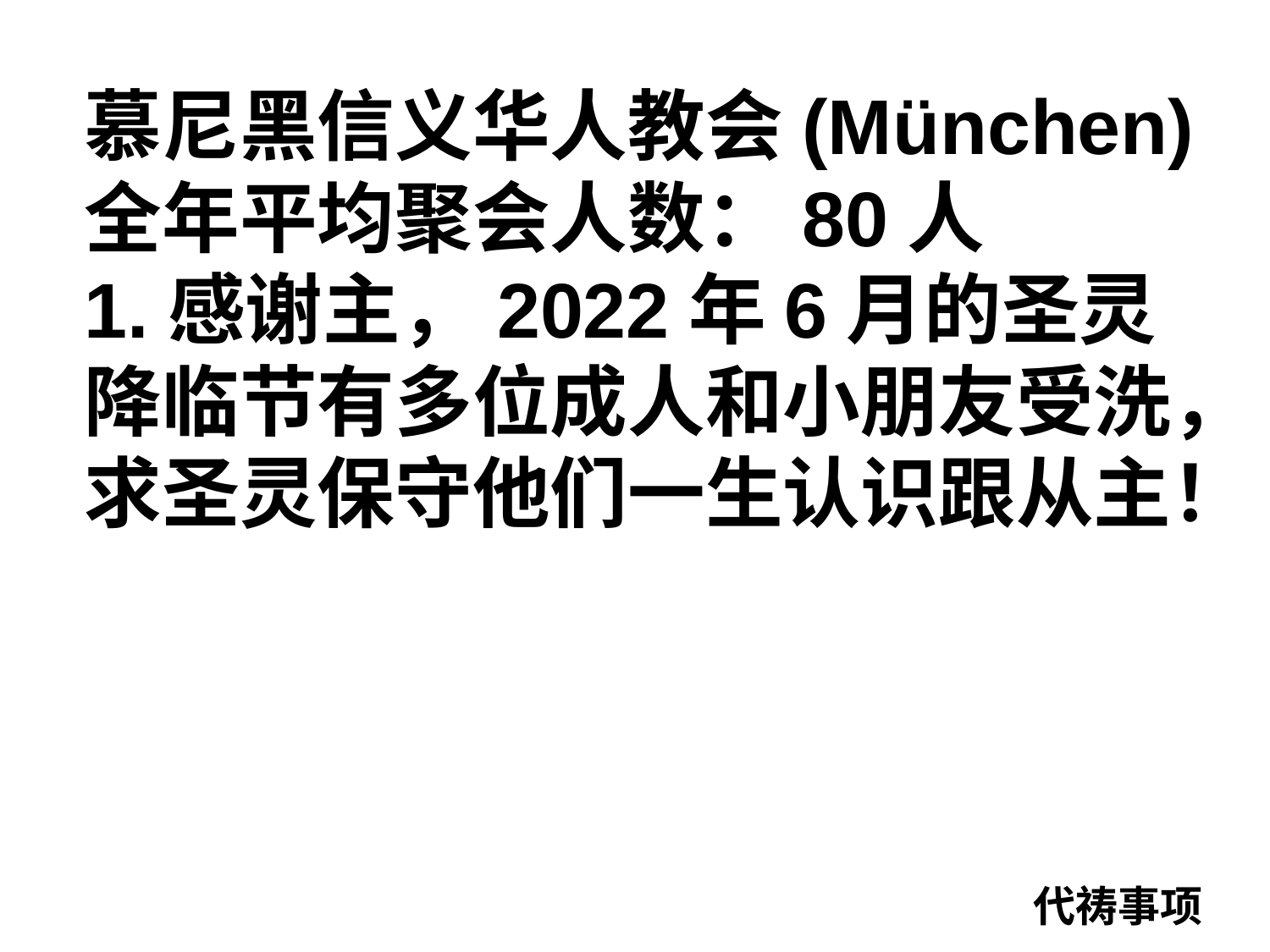

慕尼黑信义华人教会(München)
全年平均聚会人数：80人
1.感谢主，2022年6月的圣灵降临节有多位成人和小朋友受洗，求圣灵保守他们一生认识跟从主！
代祷事项